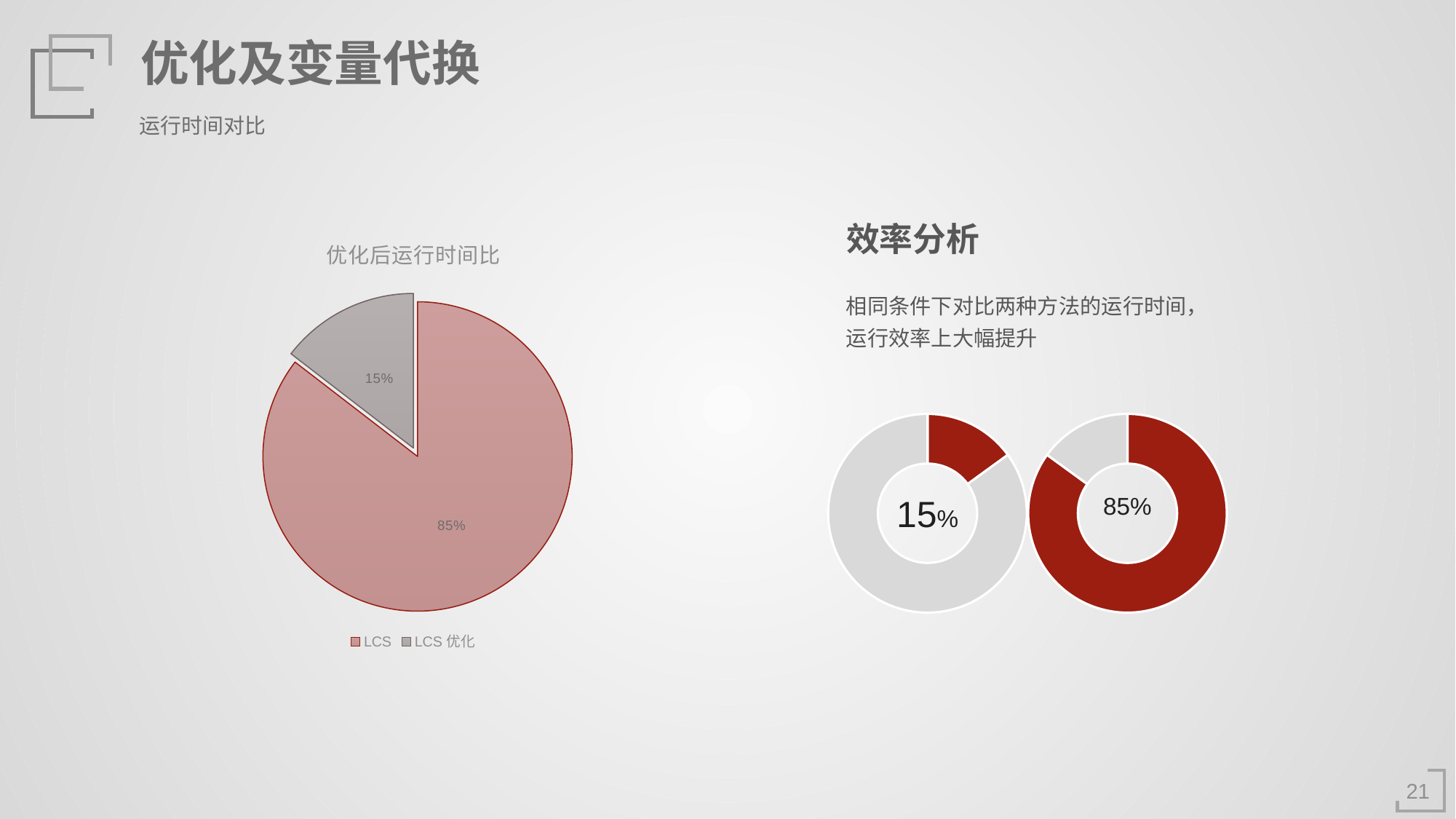

优化及变量代换
运行时间对比
效率分析

### Chart: 优化后运行时间比

| Category |  |
|---|---|
| LCS | 1.8 |
| LCS优化 | 0.3066 |
相同条件下对比两种方法的运行时间，运行效率上大幅提升

### Chart

| Category | 列2 |
|---|---|
| A | 15.0 |
| B | 85.0 |

### Chart

| Category | 列2 |
|---|---|
| A | 85.0 |
| B | 15.0 |
15%
85%